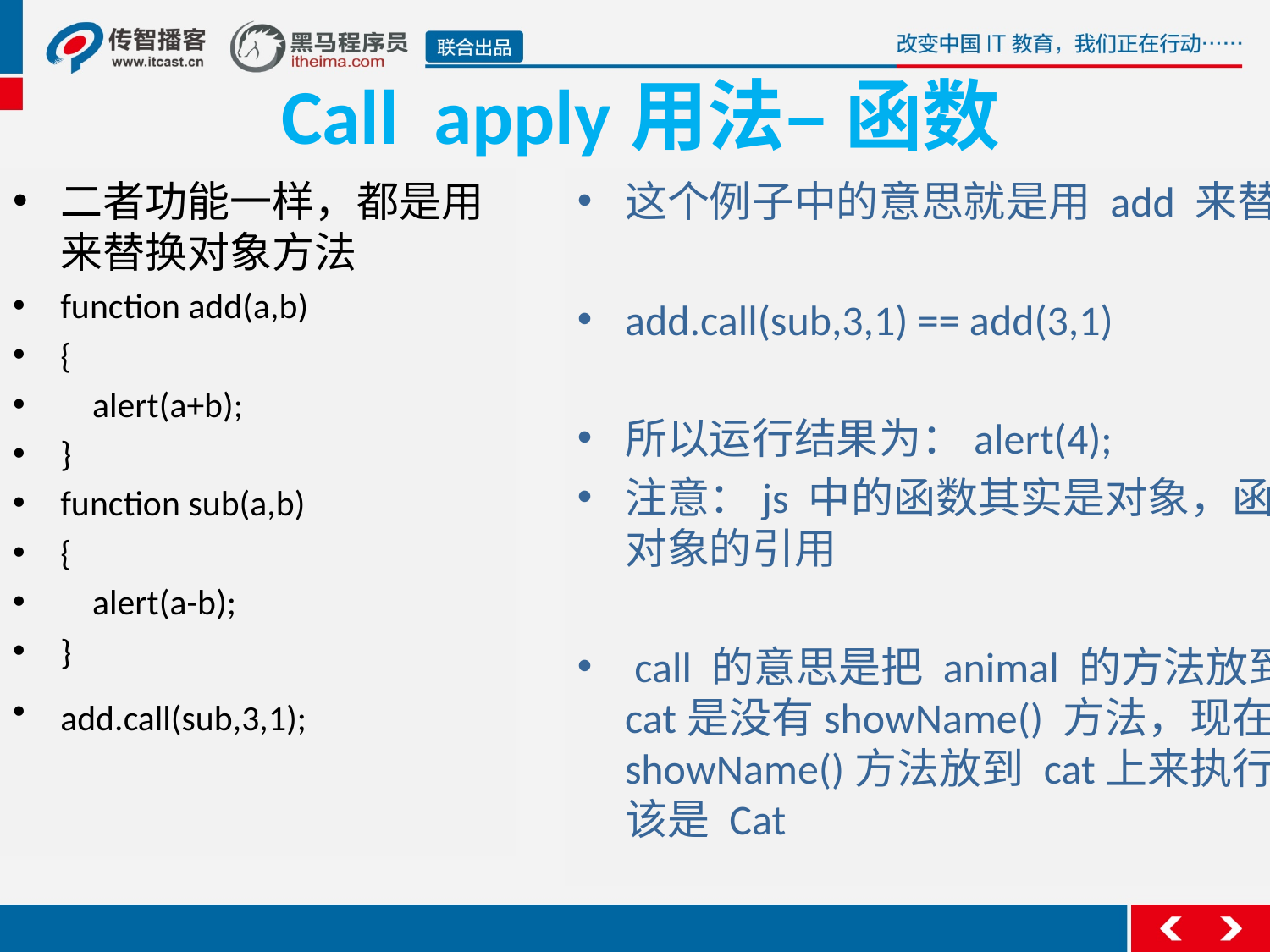

# Call  apply用法– 函数
二者功能一样，都是用来替换对象方法
function add(a,b)
{
    alert(a+b);
}
function sub(a,b)
{
    alert(a-b);
}
add.call(sub,3,1);
这个例子中的意思就是用 add 来替换 sub

add.call(sub,3,1) == add(3,1)

所以运行结果为：alert(4);
注意：js 中的函数其实是对象，函数名是对 Function 对象的引用

 call 的意思是把 animal 的方法放到cat上执行，原来cat是没有showName() 方法，现在是把animal 的showName()方法放到 cat上来执行，所以this.name 应该是 Cat